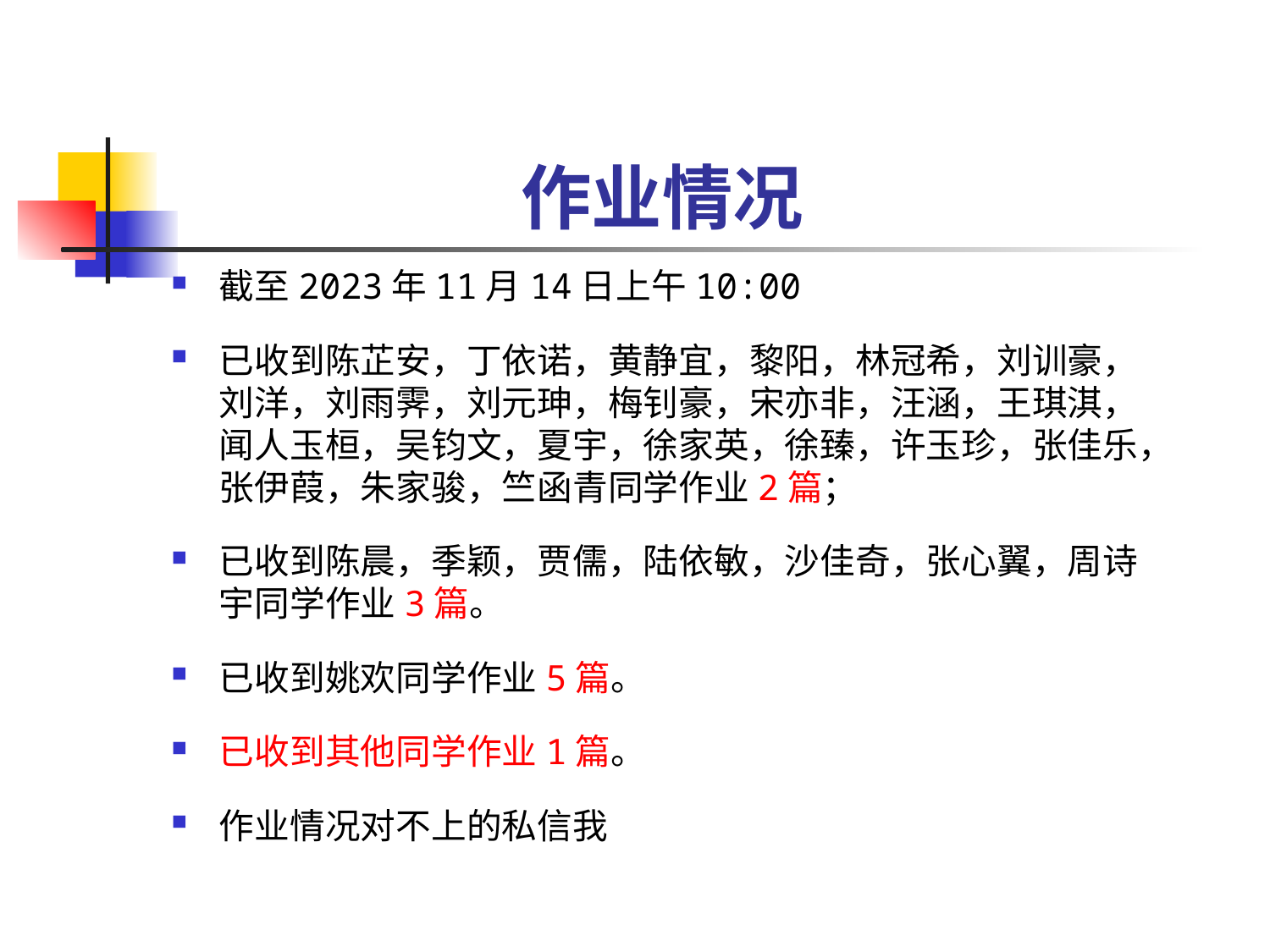

# 作业情况
截至2023年11月14日上午10:00
已收到陈芷安，丁依诺，黄静宜，黎阳，林冠希，刘训豪，刘洋，刘雨霁，刘元珅，梅钊豪，宋亦非，汪涵，王琪淇，闻人玉桓，吴钧文，夏宇，徐家英，徐臻，许玉珍，张佳乐，张伊葭，朱家骏，竺函青同学作业2篇；
已收到陈晨，季颖，贾儒，陆依敏，沙佳奇，张心翼，周诗宇同学作业3篇。
已收到姚欢同学作业5篇。
已收到其他同学作业1篇。
作业情况对不上的私信我